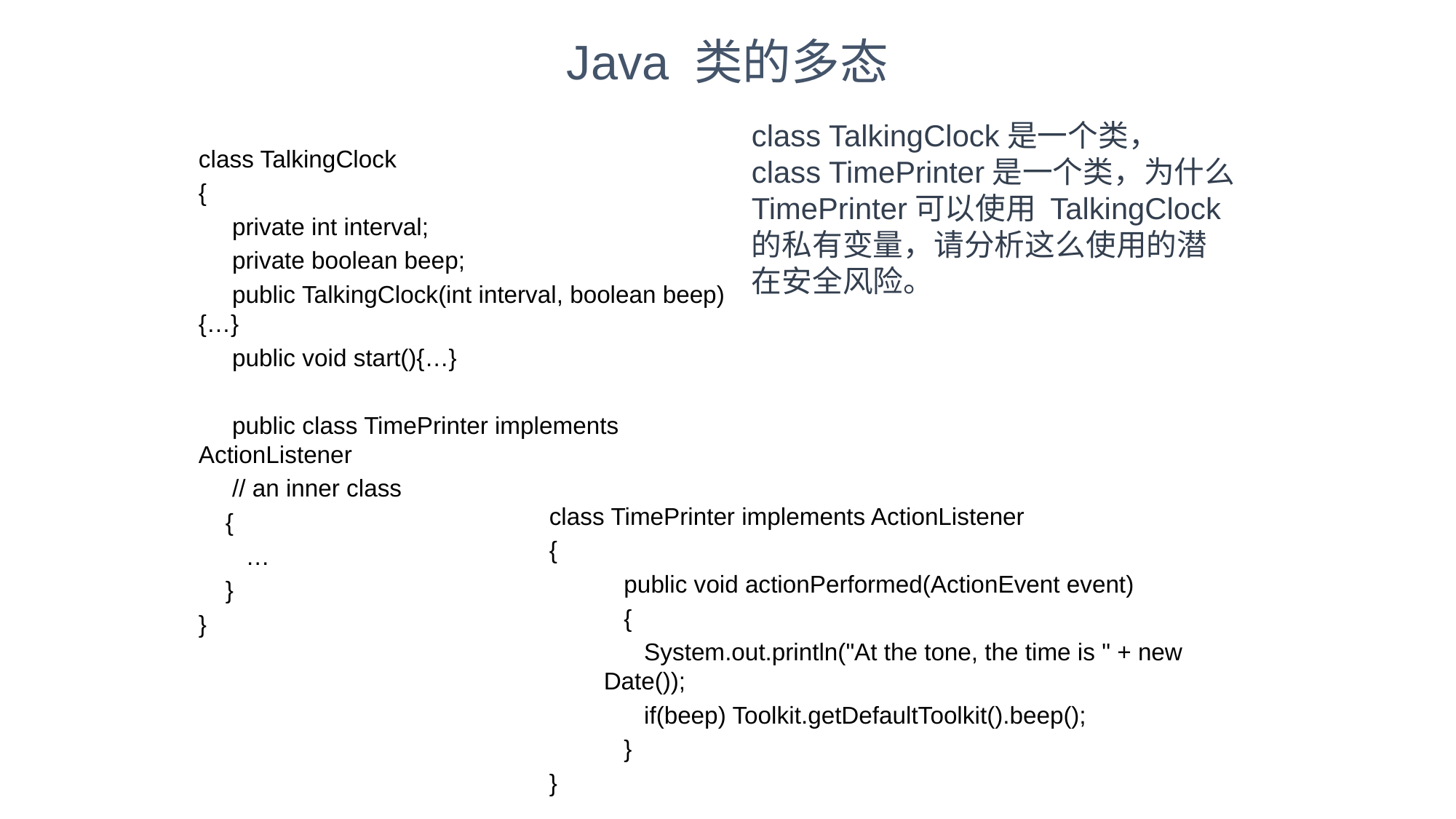

Java 类的多态
class TalkingClock是一个类，
class TimePrinter是一个类，为什么TimePrinter可以使用 TalkingClock的私有变量，请分析这么使用的潜在安全风险。
class TalkingClock
{
     private int interval;
     private boolean beep;
     public TalkingClock(int interval, boolean beep){…}
     public void start(){…}

     public class TimePrinter implements ActionListener
     // an inner class
    {
       …
    }
}
class TimePrinter implements ActionListener
{
   public void actionPerformed(ActionEvent event)
   {
      System.out.println("At the tone, the time is " + new Date());
      if(beep) Toolkit.getDefaultToolkit().beep();
   }
}